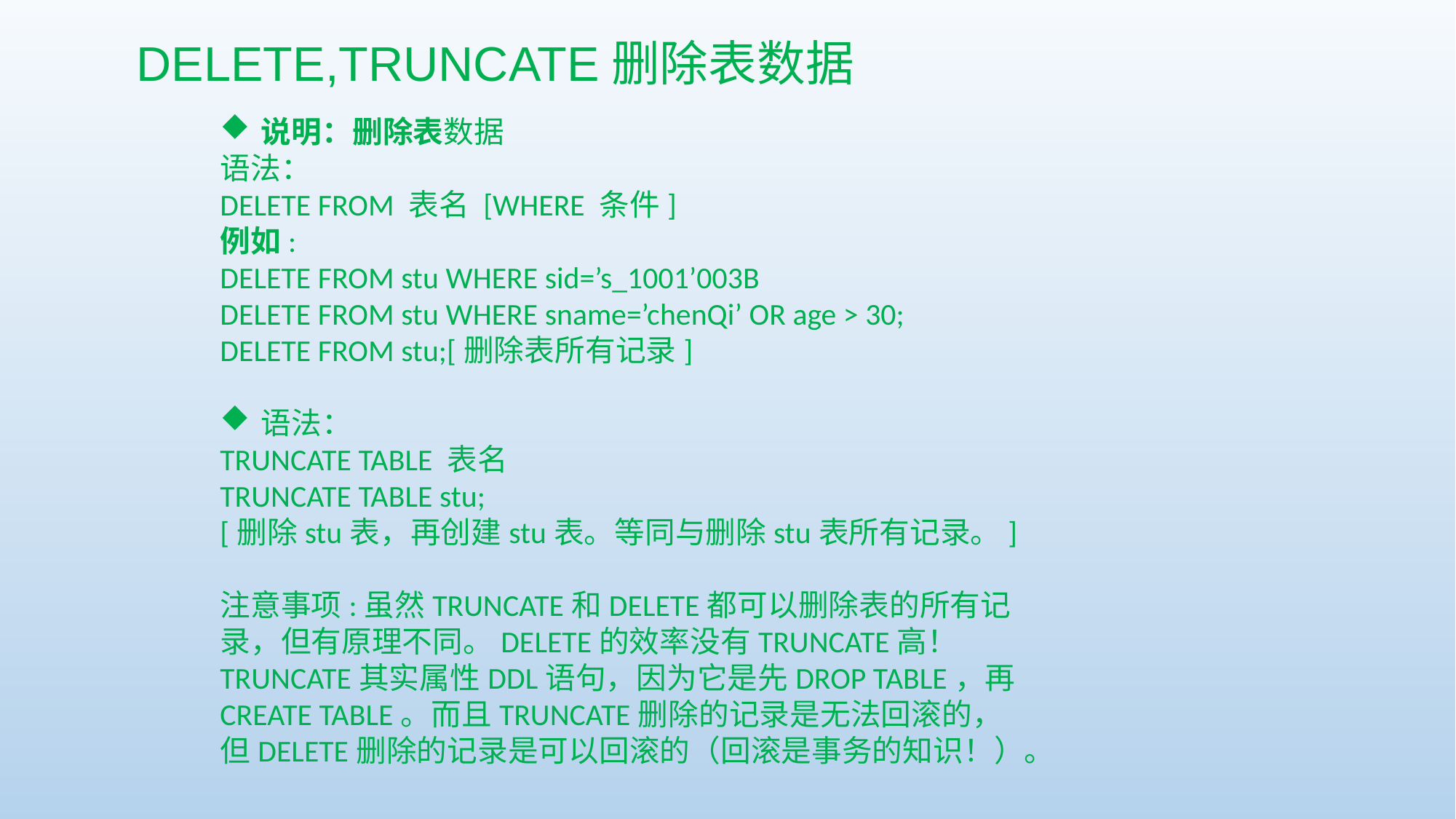

DELETE,TRUNCATE删除表数据
说明：删除表数据
语法：
DELETE FROM 表名 [WHERE 条件]
例如:
DELETE FROM stu WHERE sid=’s_1001’003B
DELETE FROM stu WHERE sname=’chenQi’ OR age > 30;
DELETE FROM stu;[删除表所有记录]

语法：
TRUNCATE TABLE 表名
TRUNCATE TABLE stu;
[删除stu表，再创建stu表。等同与删除stu表所有记录。]

注意事项:虽然TRUNCATE和DELETE都可以删除表的所有记录，但有原理不同。DELETE的效率没有TRUNCATE高！
TRUNCATE其实属性DDL语句，因为它是先DROP TABLE，再CREATE TABLE。而且TRUNCATE删除的记录是无法回滚的，但DELETE删除的记录是可以回滚的（回滚是事务的知识！）。